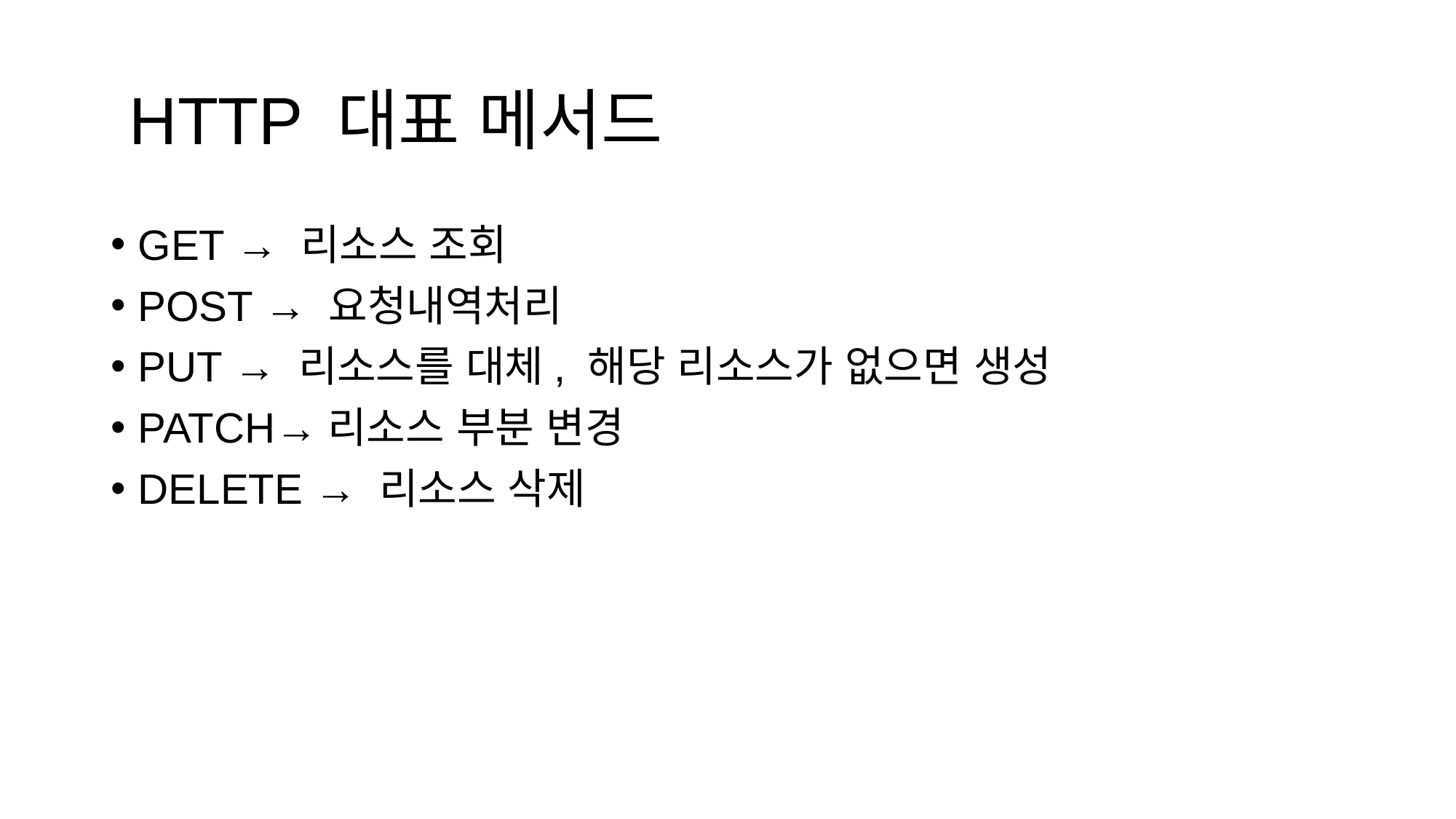

# HTTP 대표 메서드
GET → 리소스 조회
POST → 요청내역처리
PUT → 리소스를 대체, 해당 리소스가 없으면 생성
PATCH→리소스 부분 변경
DELETE → 리소스 삭제